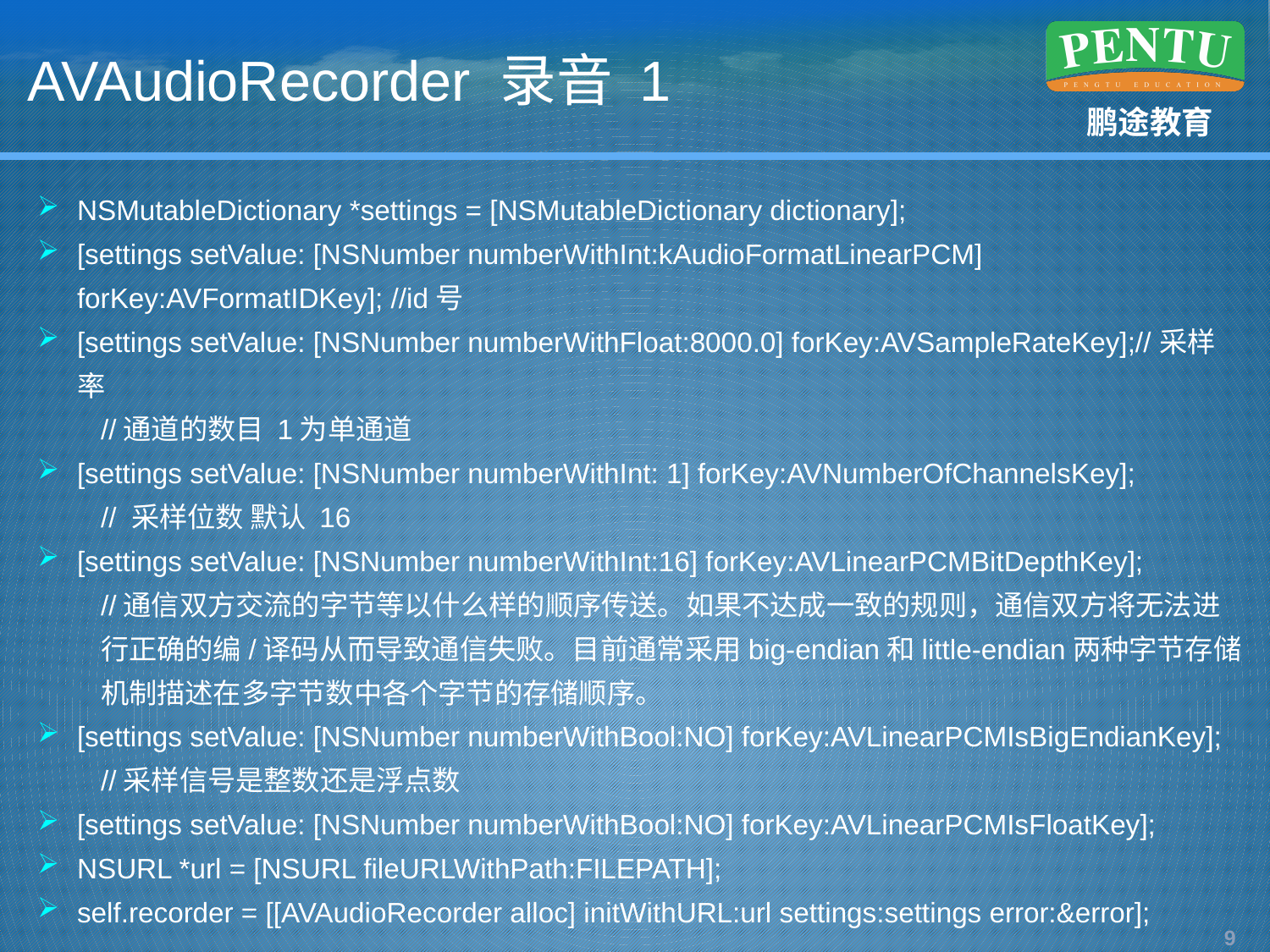

# AVAudioRecorder 录音 1
NSMutableDictionary *settings = [NSMutableDictionary dictionary];
[settings setValue: [NSNumber numberWithInt:kAudioFormatLinearPCM] forKey:AVFormatIDKey]; //id号
[settings setValue: [NSNumber numberWithFloat:8000.0] forKey:AVSampleRateKey];//采样率
//通道的数目 1为单通道
[settings setValue: [NSNumber numberWithInt: 1] forKey:AVNumberOfChannelsKey];
// 采样位数 默认 16
[settings setValue: [NSNumber numberWithInt:16] forKey:AVLinearPCMBitDepthKey];
//通信双方交流的字节等以什么样的顺序传送。如果不达成一致的规则，通信双方将无法进行正确的编/译码从而导致通信失败。目前通常采用big-endian和little-endian两种字节存储机制描述在多字节数中各个字节的存储顺序。
[settings setValue: [NSNumber numberWithBool:NO] forKey:AVLinearPCMIsBigEndianKey];
//采样信号是整数还是浮点数
[settings setValue: [NSNumber numberWithBool:NO] forKey:AVLinearPCMIsFloatKey];
NSURL *url = [NSURL fileURLWithPath:FILEPATH];
self.recorder = [[AVAudioRecorder alloc] initWithURL:url settings:settings error:&error];
9